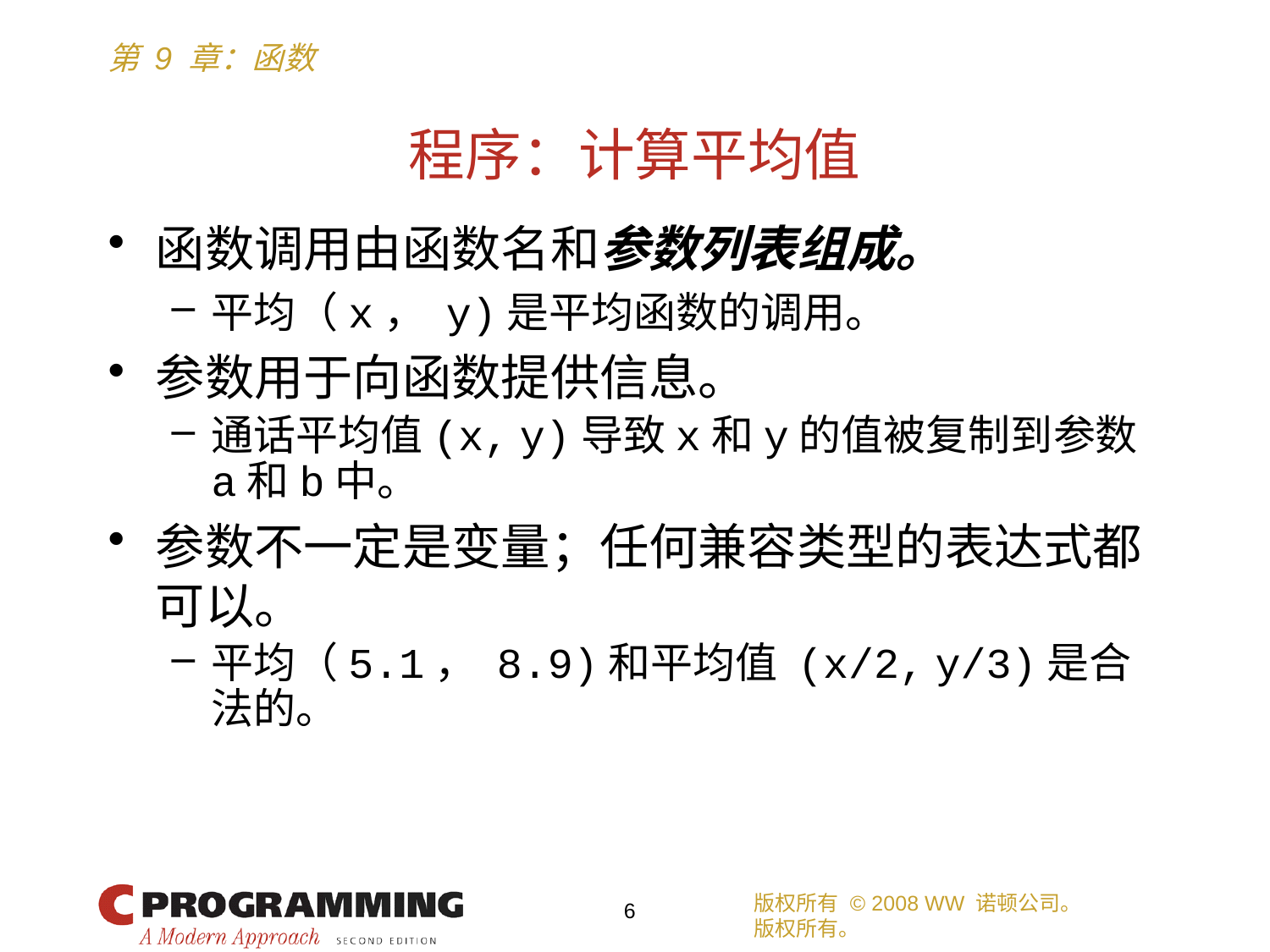

# 程序：计算平均值
函数调用由函数名和参数列表组成。
平均（x， y)是平均函数的调用。
参数用于向函数提供信息。
通话平均值(x, y)导致x和y的值被复制到参数a和b中。
参数不一定是变量；任何兼容类型的表达式都可以。
平均（5.1， 8.9)和平均值 (x/2, y/3)是合法的。
版权所有 © 2008 WW 诺顿公司。
版权所有。
6